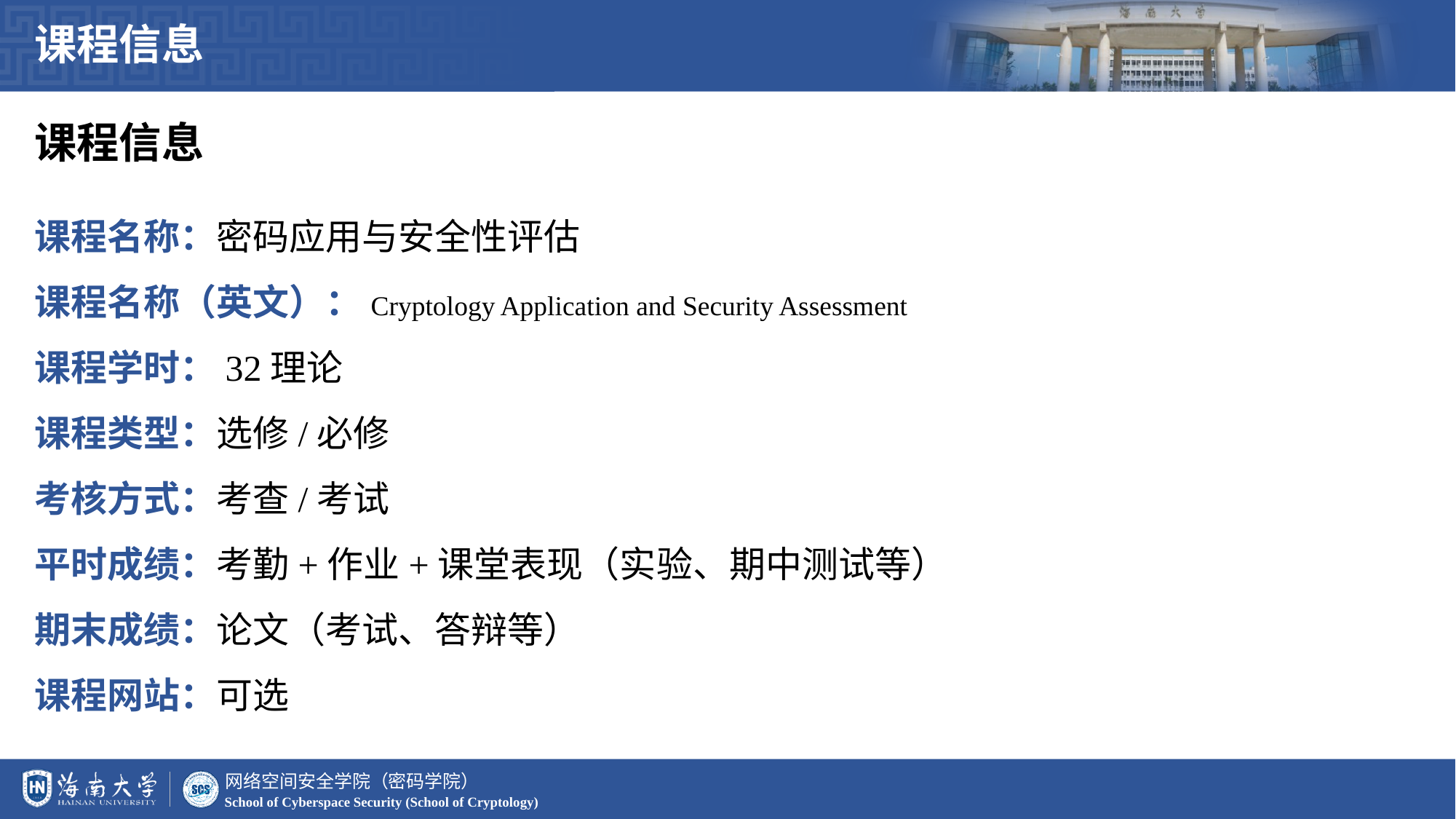

课程信息
课程信息
课程名称：密码应用与安全性评估
课程名称（英文）：Cryptology Application and Security Assessment
课程学时：32理论
课程类型：选修/必修
考核方式：考查/考试
平时成绩：考勤+作业+课堂表现（实验、期中测试等）
期末成绩：论文（考试、答辩等）
课程网站：可选
2